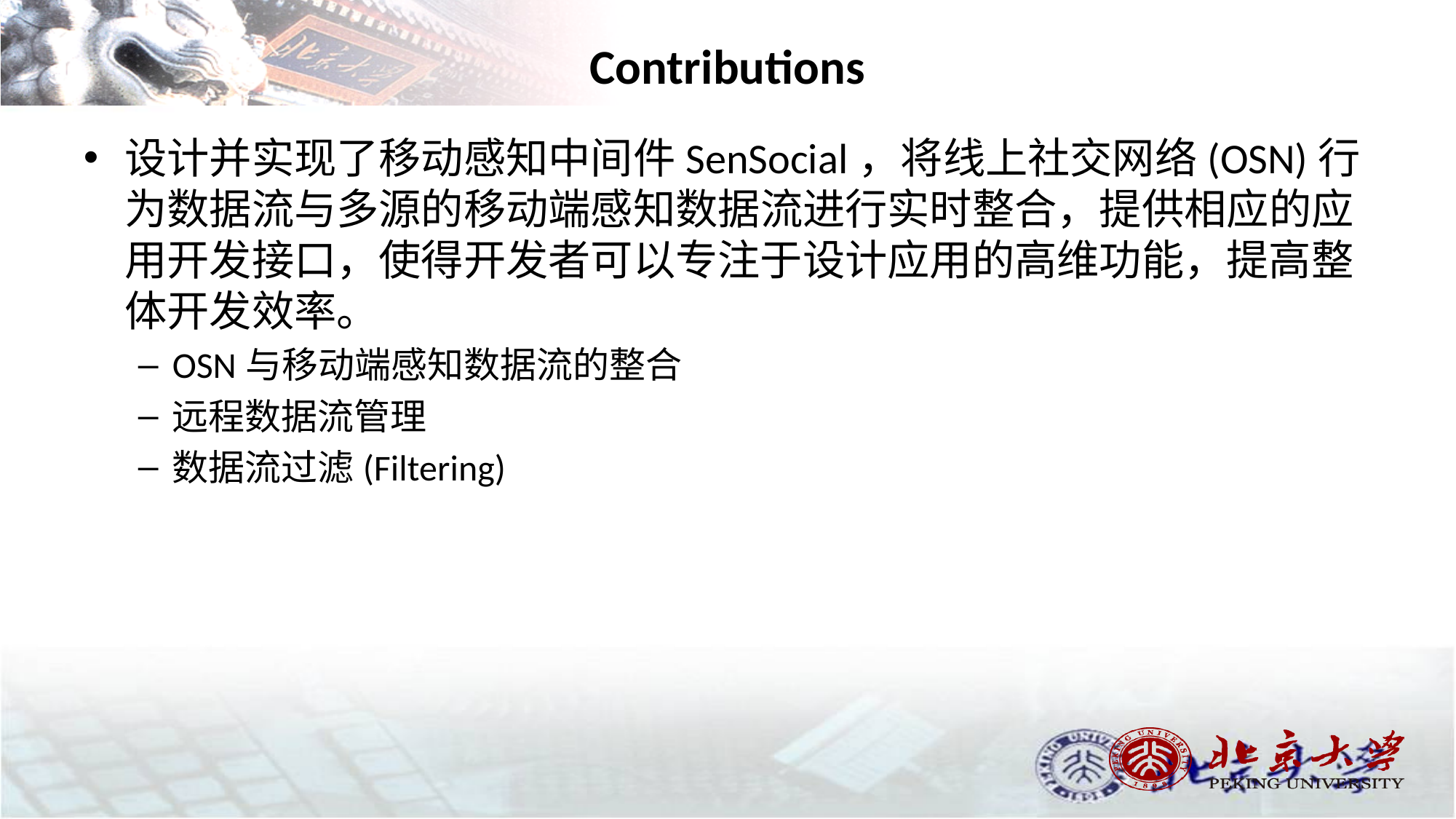

# Contributions
设计并实现了移动感知中间件SenSocial，将线上社交网络(OSN)行为数据流与多源的移动端感知数据流进行实时整合，提供相应的应用开发接口，使得开发者可以专注于设计应用的高维功能，提高整体开发效率。
OSN与移动端感知数据流的整合
远程数据流管理
数据流过滤(Filtering)